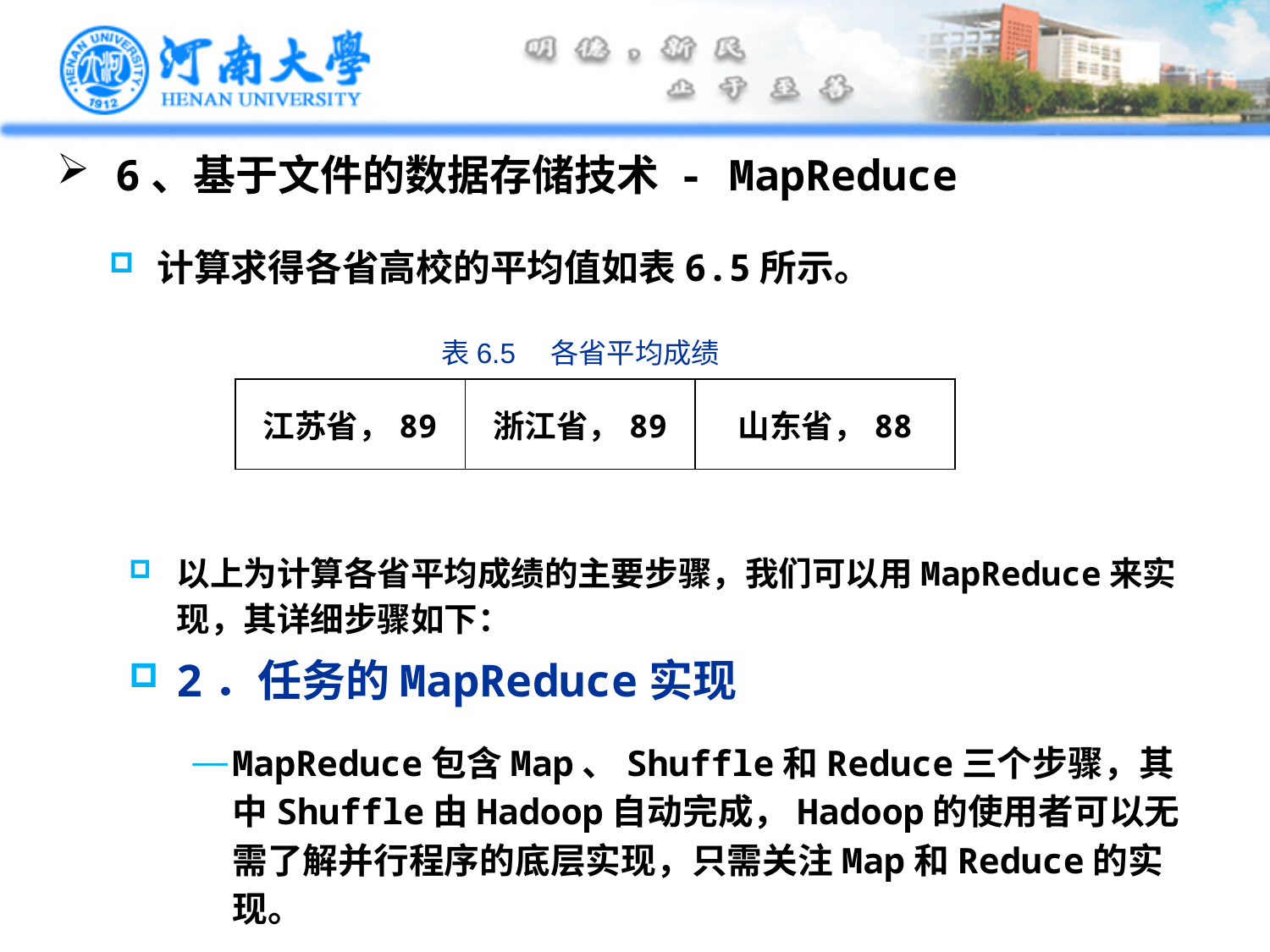

6、基于文件的数据存储技术 - MapReduce

计算求得各省高校的平均值如表6.5所示。

表6.5　各省平均成绩
| 江苏省，89 | 浙江省，89 | 山东省，88 |
| --- | --- | --- |
以上为计算各省平均成绩的主要步骤，我们可以用MapReduce来实现，其详细步骤如下：
2．任务的MapReduce实现
MapReduce包含Map、Shuffle和Reduce三个步骤，其中Shuffle由Hadoop自动完成，Hadoop的使用者可以无需了解并行程序的底层实现，只需关注Map和Reduce的实现。